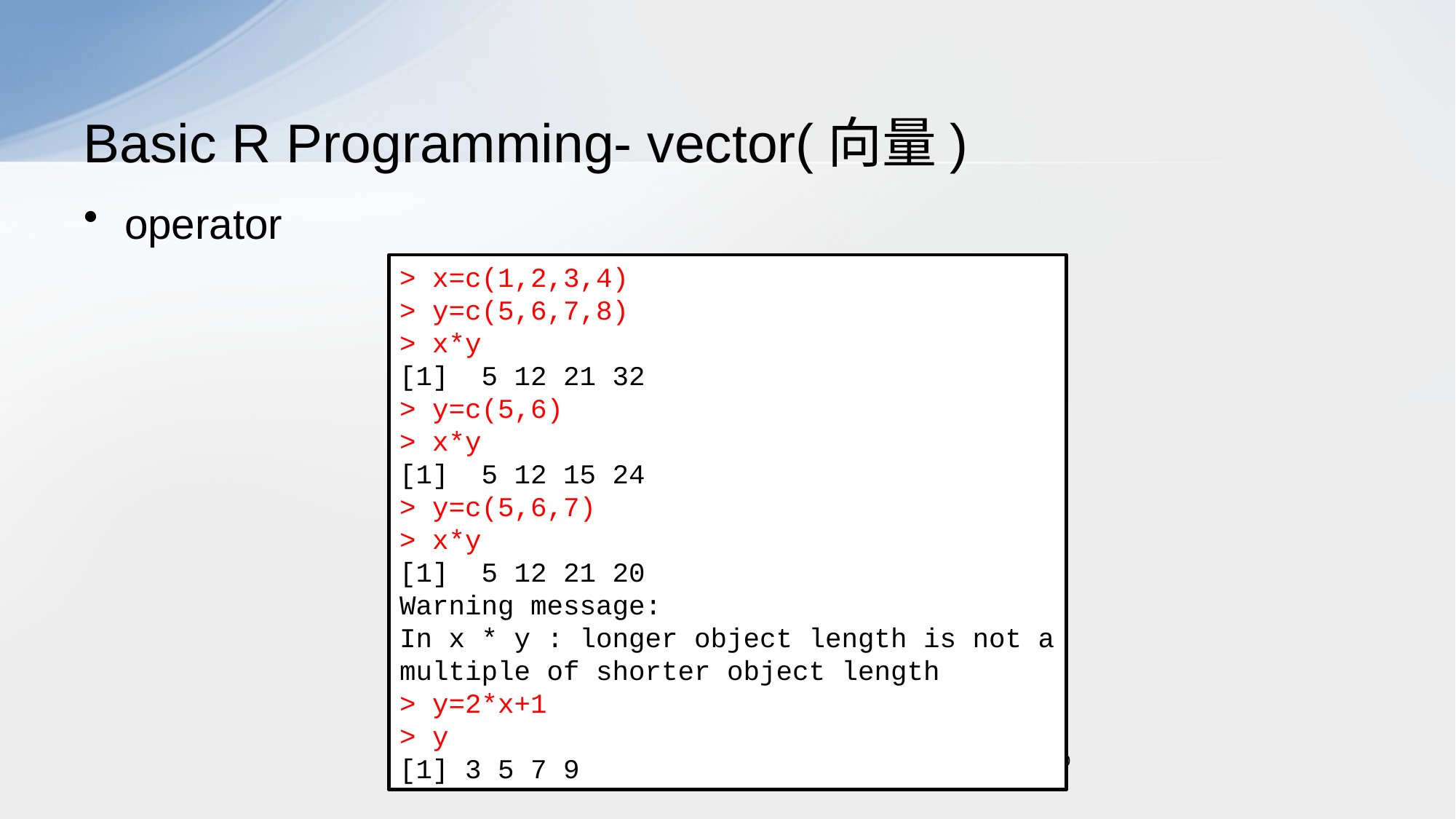

# Basic R Programming- vector(向量)
operator
> x=c(1,2,3,4)
> y=c(5,6,7,8)
> x*y
[1]  5 12 21 32
> y=c(5,6)
> x*y
[1]  5 12 15 24
> y=c(5,6,7)
> x*y
[1]  5 12 21 20
Warning message:
In x * y : longer object length is not a multiple of shorter object length
> y=2*x+1
> y
[1] 3 5 7 9
50